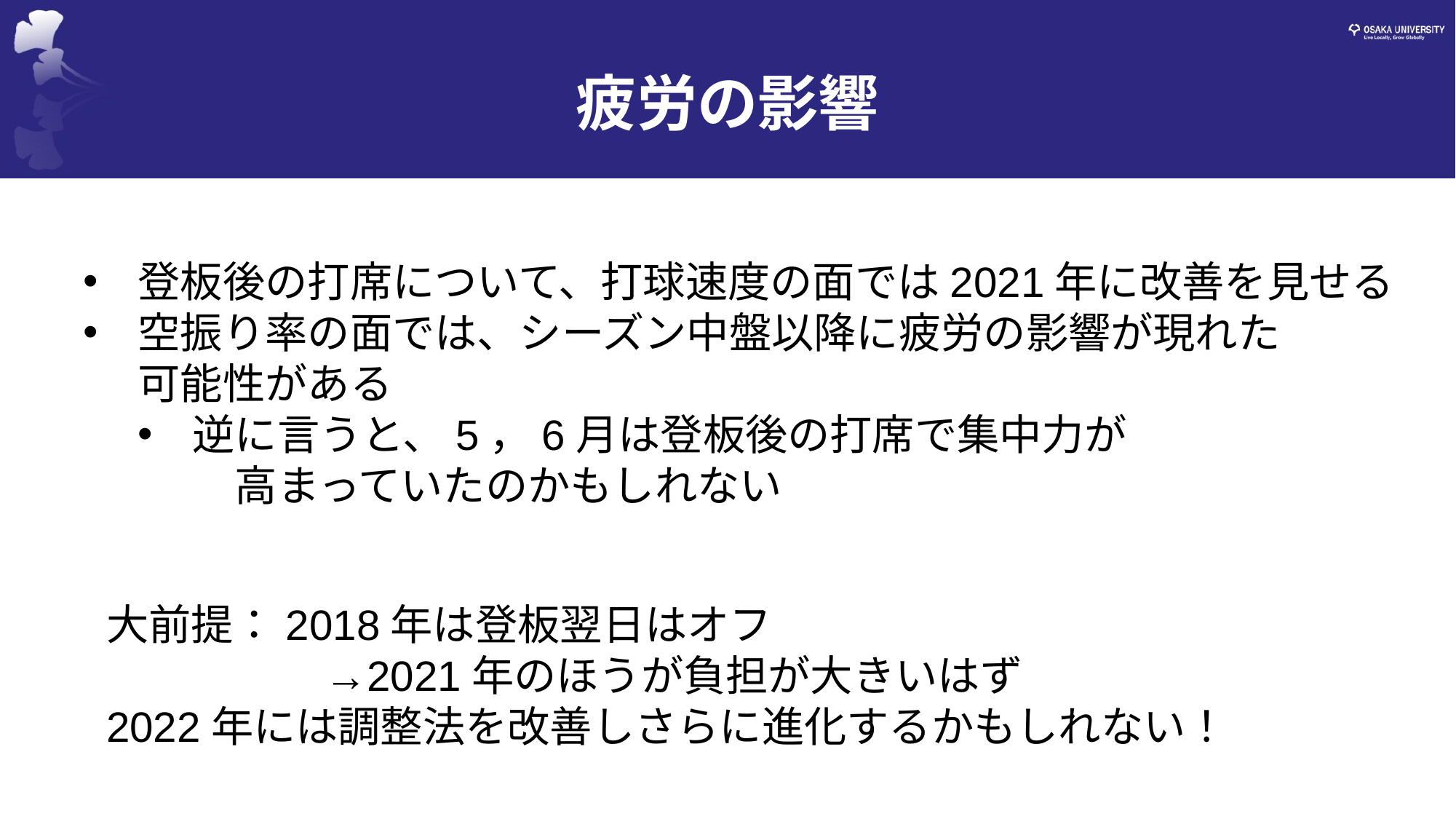

# 疲労の影響
登板後の打席について、打球速度の面では2021年に改善を見せる
空振り率の面では、シーズン中盤以降に疲労の影響が現れた　　　可能性がある
逆に言うと、5，6月は登板後の打席で集中力が　　　　　　　高まっていたのかもしれない

大前提：2018年は登板翌日はオフ
		→2021年のほうが負担が大きいはず
2022年には調整法を改善しさらに進化するかもしれない！